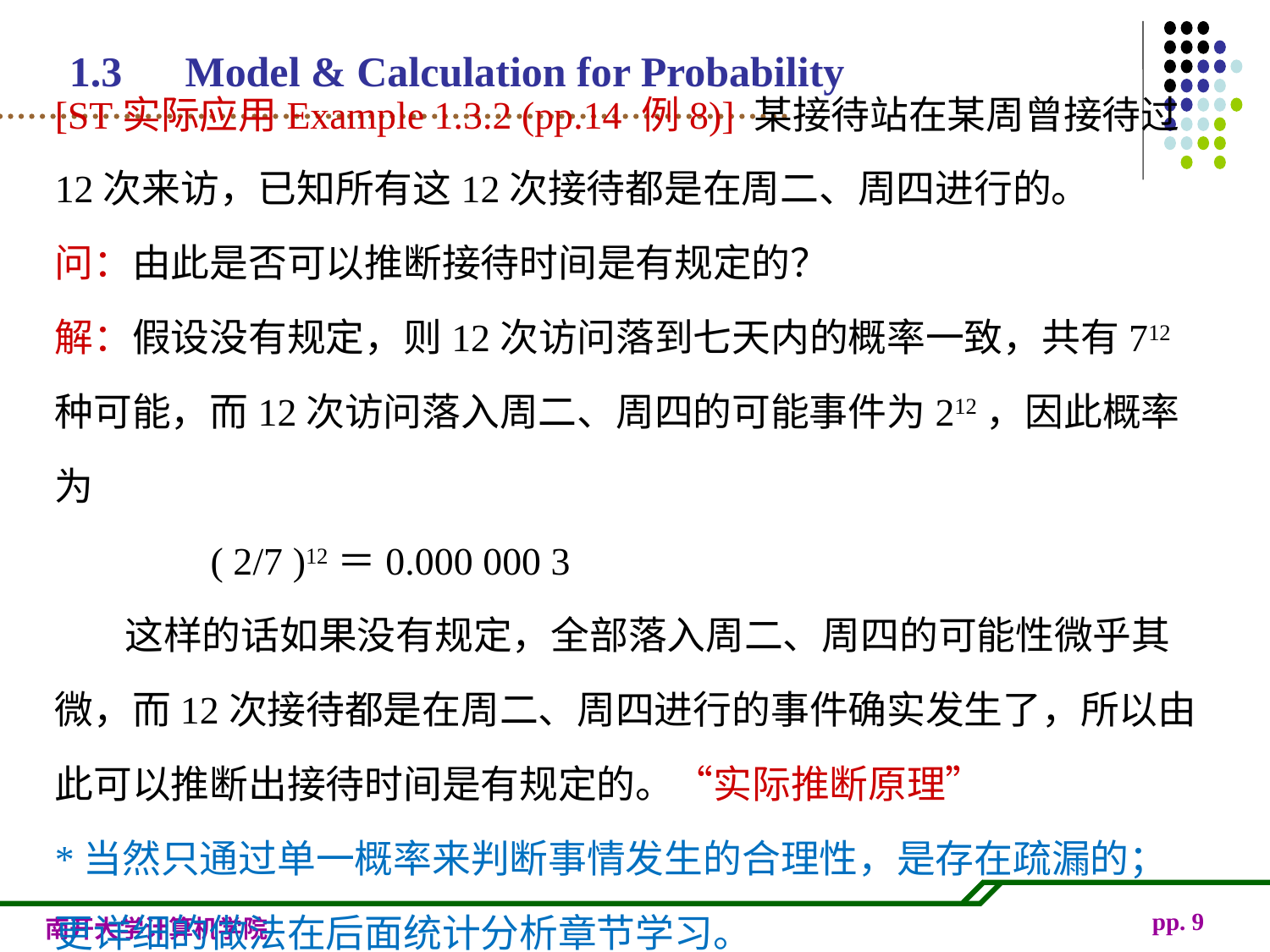

1.3　Model & Calculation for Probability
[ST实际应用Example 1.3.2 (pp.14 例8)] 某接待站在某周曾接待过12次来访，已知所有这12次接待都是在周二、周四进行的。
问：由此是否可以推断接待时间是有规定的？
解：假设没有规定，则12次访问落到七天内的概率一致，共有712种可能，而12次访问落入周二、周四的可能事件为212，因此概率为
                ( 2/7 )12＝0.000 000 3
       这样的话如果没有规定，全部落入周二、周四的可能性微乎其微，而12次接待都是在周二、周四进行的事件确实发生了，所以由此可以推断出接待时间是有规定的。“实际推断原理”
*当然只通过单一概率来判断事情发生的合理性，是存在疏漏的；更详细的做法在后面统计分析章节学习。
pp. 9